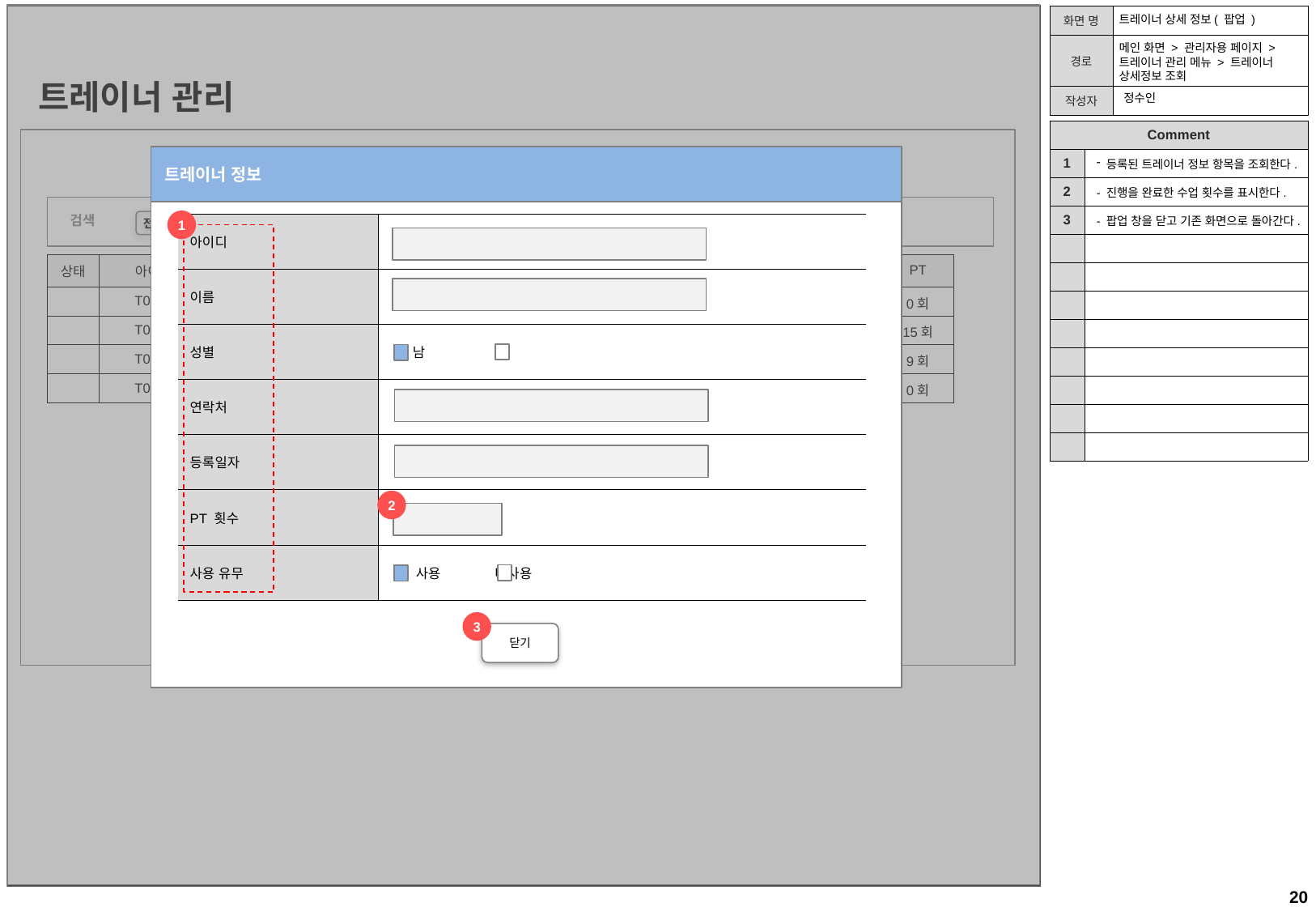

트레이너 상세 정보( 팝업 )
메인 화면 > 관리자용 페이지 >트레이너 관리 메뉴 > 트레이너 상세정보 조회
트레이너 관리
정수인
| Comment |  |
| --- | --- |
| 1 | 등록된 트레이너 정보 항목을 조회한다. |
| 2 | - 진행을 완료한 수업 횟수를 표시한다. |
| 3 | - 팝업 창을 닫고 기존 화면으로 돌아간다. |
|  |  |
|  |  |
|  |  |
|  |  |
|  |  |
|  |  |
|  |  |
|  |  |

트레이너 정보

검색
1
 전체 보기
조회
수정
등록
삭제

| 아이디 |  |
| --- | --- |
| 이름 |  |
| 성별 | 남 여 |
| 연락처 |  |
| 등록일자 |  |
| PT 횟수 | 회 |
| 사용 유무 | 사용 미사용 |

| 상태 | 아이디 | 사용유무 | 이름 | 성별 | 가입일자 | 만료일자 | 남은 일자 | 사물함 | PT |
| --- | --- | --- | --- | --- | --- | --- | --- | --- | --- |
|  | T0001 | 사용 | 김철수 | 남 | 2019-01-01 | 2019-11-25 | 25 일 | X | 0회 |
|  | T0002 | 사용 | 김영희 | 여 | 2019-01-02 | 2019-08-31 | 0 일 | 01 | 15회 |
|  | T0003 | 사용 | 고길동 | 남 | 2019-01-03 | 2019-09-26 | 3일 | 02 | 9회 |
|  | T0004 | 사용 | 박영희 | 여 | 2019-01-04 | 2019-10-04 | 11 일 | 99 | 0회 |

2

3
닫기